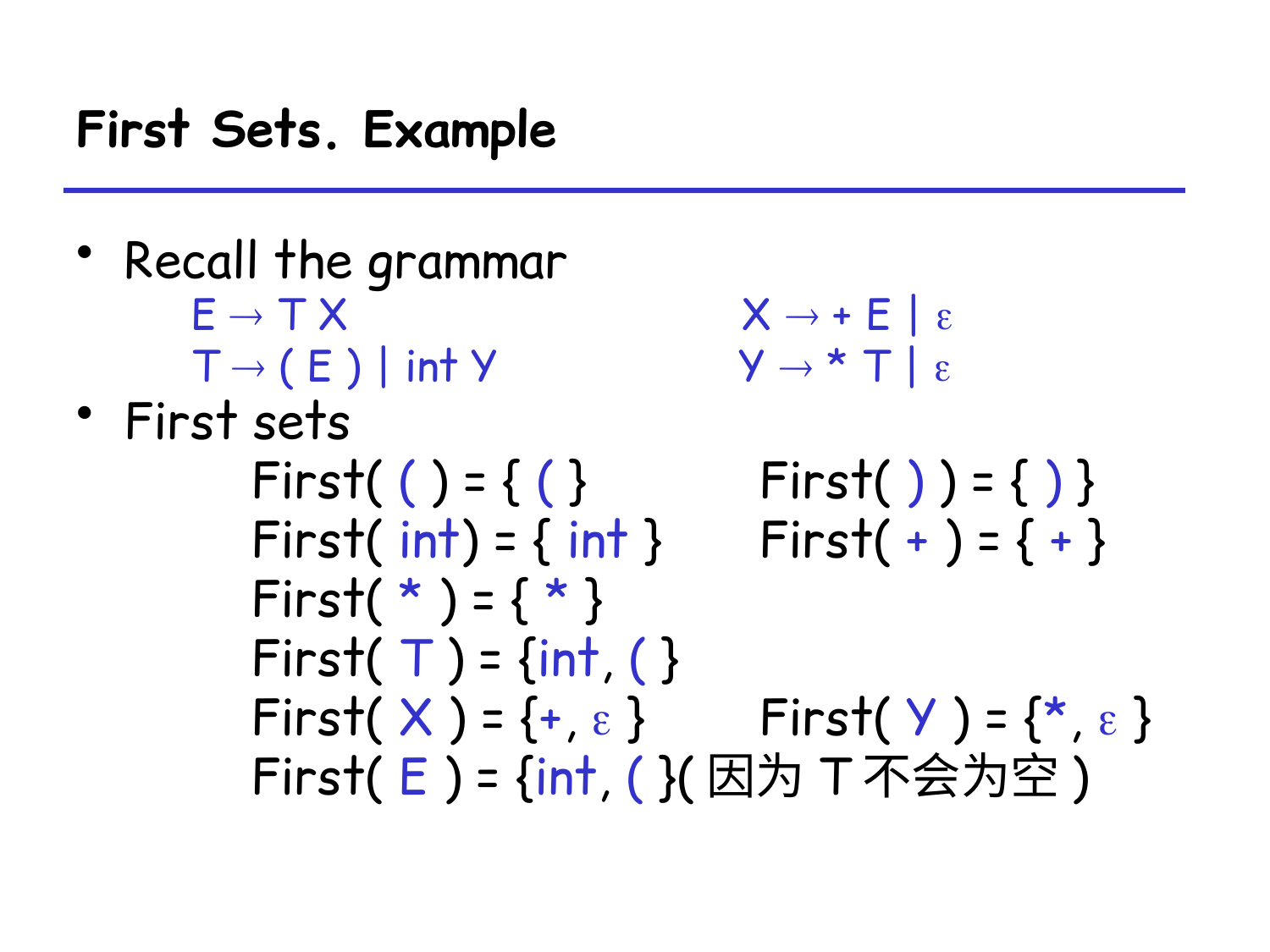

# First Sets. Example
Recall the grammar
    E → T X                               X → + E | ε
    T → ( E ) | int Y                   Y → * T | ε
First sets
 		First( ( ) = { ( } 		First( ) ) = { ) }
		First( int) = { int } 	First( + ) = { + }
		First( * ) = { * }
		First( T ) = {int, ( }
		First( X ) = {+, ε } 	First( Y ) = {*, ε }
		First( E ) = {int, ( }(因为T不会为空)
27